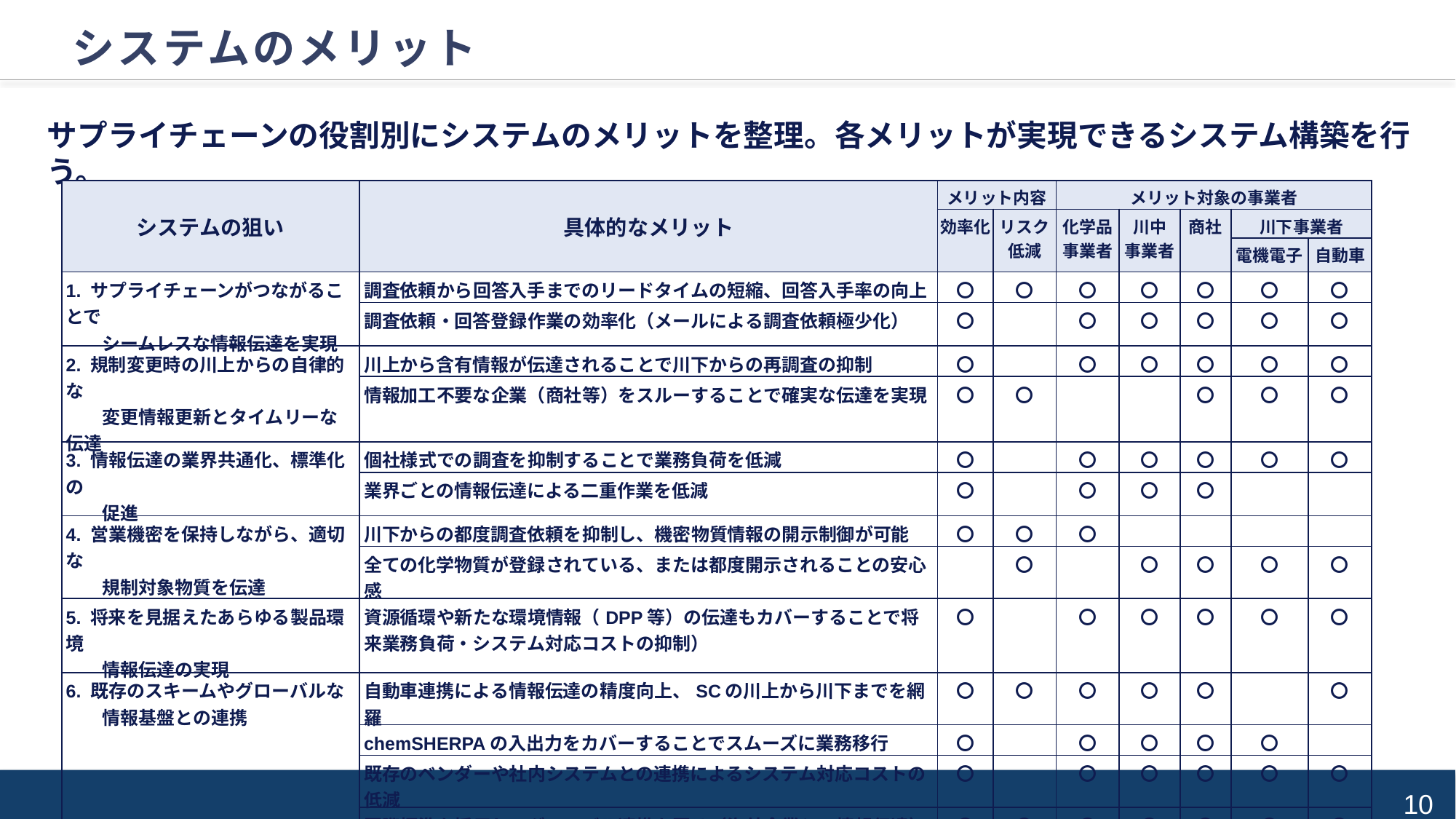

# システムのメリット
サプライチェーンの役割別にシステムのメリットを整理。各メリットが実現できるシステム構築を行う。
| システムの狙い | 具体的なメリット | メリット内容 |  | メリット対象の事業者 |  |  |  |  |
| --- | --- | --- | --- | --- | --- | --- | --- | --- |
|  |  | 効率化 | リスク 低減 | 化学品 事業者 | 川中 事業者 | 商社 | 川下事業者 |  |
|  |  |  |  |  |  |  | 電機電子 | 自動車 |
| 1. サプライチェーンがつながることで 　　シームレスな情報伝達を実現 | 調査依頼から回答入手までのリードタイムの短縮、回答入手率の向上 | 〇 | 〇 | 〇 | 〇 | 〇 | 〇 | 〇 |
|  | 調査依頼・回答登録作業の効率化（メールによる調査依頼極少化） | 〇 |  | 〇 | 〇 | 〇 | 〇 | 〇 |
| 2. 規制変更時の川上からの自律的な 　　変更情報更新とタイムリーな伝達 | 川上から含有情報が伝達されることで川下からの再調査の抑制 | 〇 |  | 〇 | 〇 | 〇 | 〇 | 〇 |
|  | 情報加工不要な企業（商社等）をスルーすることで確実な伝達を実現 | 〇 | 〇 |  |  | 〇 | 〇 | 〇 |
| 3. 情報伝達の業界共通化、標準化の 　　促進 | 個社様式での調査を抑制することで業務負荷を低減 | 〇 |  | 〇 | 〇 | 〇 | 〇 | 〇 |
|  | 業界ごとの情報伝達による二重作業を低減 | 〇 |  | 〇 | 〇 | 〇 |  |  |
| 4. 営業機密を保持しながら、適切な 　　規制対象物質を伝達 | 川下からの都度調査依頼を抑制し、機密物質情報の開示制御が可能 | 〇 | 〇 | 〇 |  |  |  |  |
|  | 全ての化学物質が登録されている、または都度開示されることの安心感 |  | 〇 |  | 〇 | 〇 | 〇 | 〇 |
| 5. 将来を見据えたあらゆる製品環境 　　情報伝達の実現 | 資源循環や新たな環境情報（DPP等）の伝達もカバーすることで将来業務負荷・システム対応コストの抑制） | 〇 |  | 〇 | 〇 | 〇 | 〇 | 〇 |
| 6. 既存のスキームやグローバルな 　　情報基盤との連携 | 自動車連携による情報伝達の精度向上、SCの川上から川下までを網羅 | 〇 | 〇 | 〇 | 〇 | 〇 |  | 〇 |
|  | chemSHERPAの入出力をカバーすることでスムーズに業務移行 | 〇 |  | 〇 | 〇 | 〇 | 〇 |  |
|  | 既存のベンダーや社内システムとの連携によるシステム対応コストの低減 | 〇 |  | 〇 | 〇 | 〇 | 〇 | 〇 |
|  | 国際標準を採用し、グローバル連携を図る（海外企業との情報伝達） | 〇 | 〇 | 〇 | 〇 | 〇 | 〇 | 〇 |